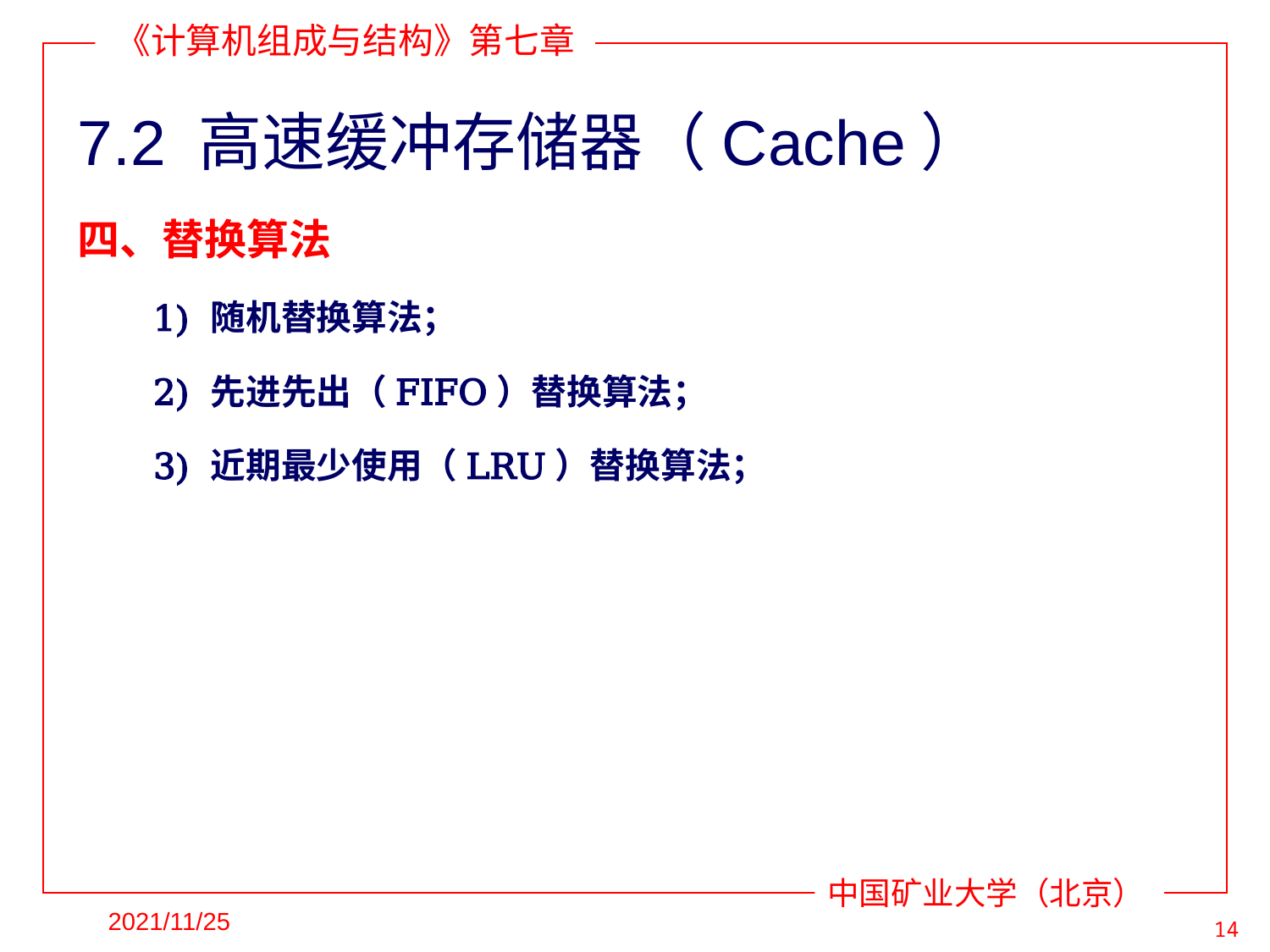

# 7.2 高速缓冲存储器（Cache）
四、替换算法
1) 随机替换算法；
2) 先进先出（FIFO）替换算法；
3) 近期最少使用（LRU）替换算法；
2021/11/25